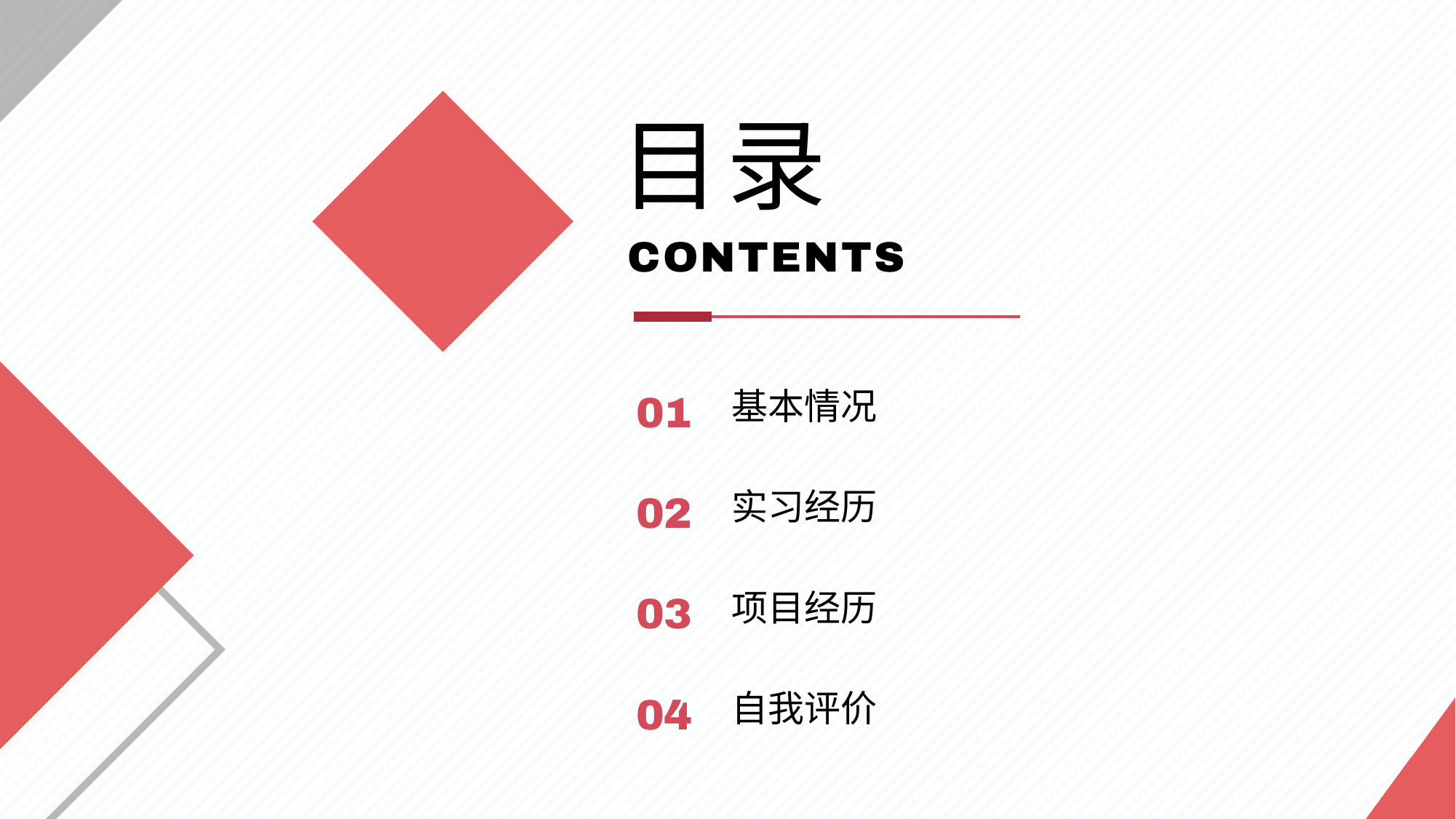

目录
CONTENTS
01
基本情况
02
实习经历
03
项目经历
04
自我评价